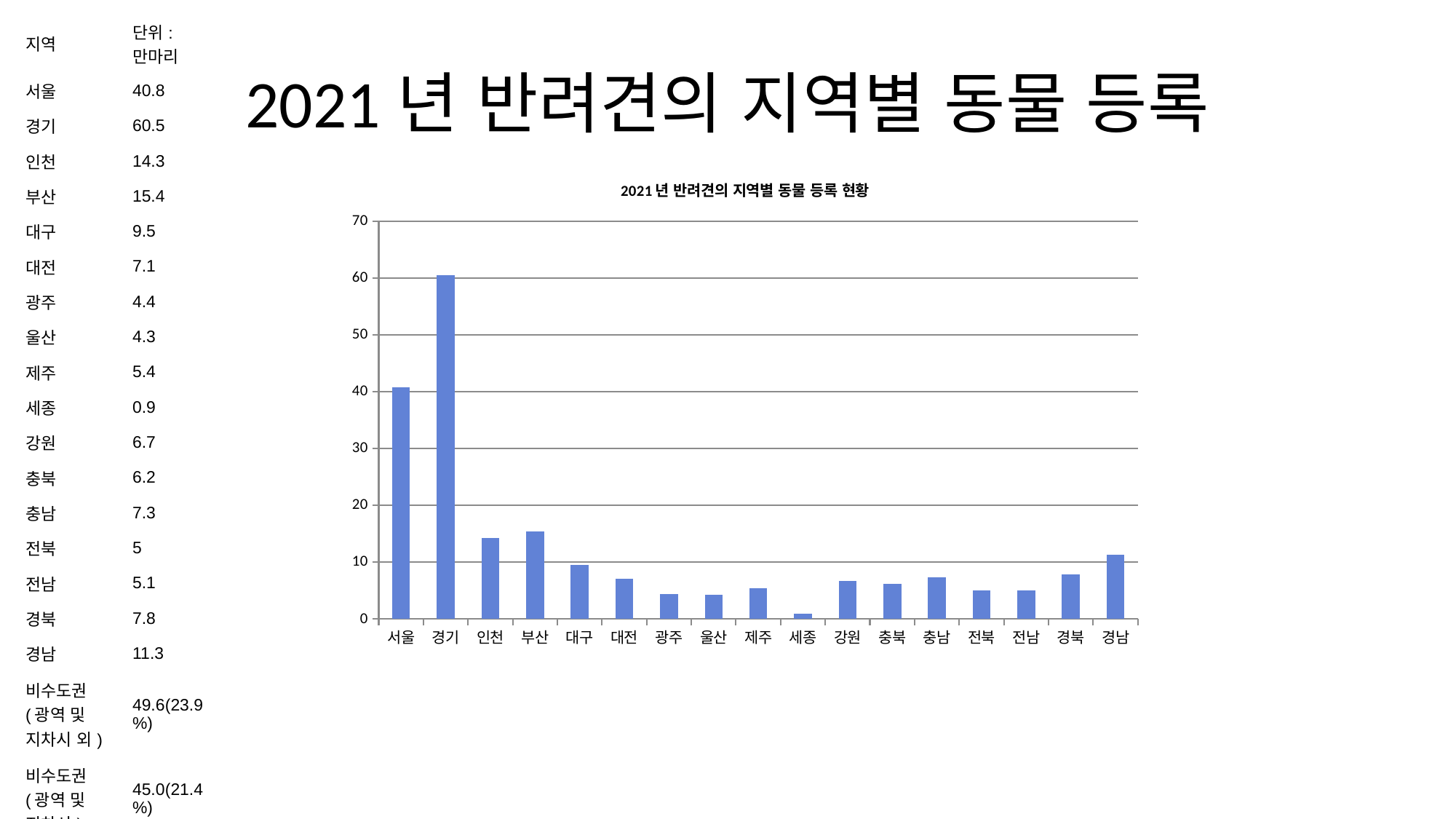

| 지역 | 단위: 만마리 |
| --- | --- |
| 서울 | 40.8 |
| 경기 | 60.5 |
| 인천 | 14.3 |
| 부산 | 15.4 |
| 대구 | 9.5 |
| 대전 | 7.1 |
| 광주 | 4.4 |
| 울산 | 4.3 |
| 제주 | 5.4 |
| 세종 | 0.9 |
| 강원 | 6.7 |
| 충북 | 6.2 |
| 충남 | 7.3 |
| 전북 | 5 |
| 전남 | 5.1 |
| 경북 | 7.8 |
| 경남 | 11.3 |
| 비수도권(광역 및 지차시 외) | 49.6(23.9%) |
| 비수도권(광역 및 지차시) | 45.0(21.4%) |
| 서울 및 수도권 | 115.6(55.0%) |
# 2021년 반려견의 지역별 동물 등록

### Chart: 2021년 반려견의 지역별 동물 등록 현황

| Category | 지역 |
|---|---|
| 서울 | 40.8 |
| 경기 | 60.5 |
| 인천 | 14.3 |
| 부산 | 15.4 |
| 대구 | 9.5 |
| 대전 | 7.1 |
| 광주 | 4.4 |
| 울산 | 4.3 |
| 제주 | 5.4 |
| 세종 | 0.9 |
| 강원 | 6.7 |
| 충북 | 6.2 |
| 충남 | 7.3 |
| 전북 | 5.0 |
| 전남 | 5.1 |
| 경북 | 7.8 |
| 경남 | 11.3 |